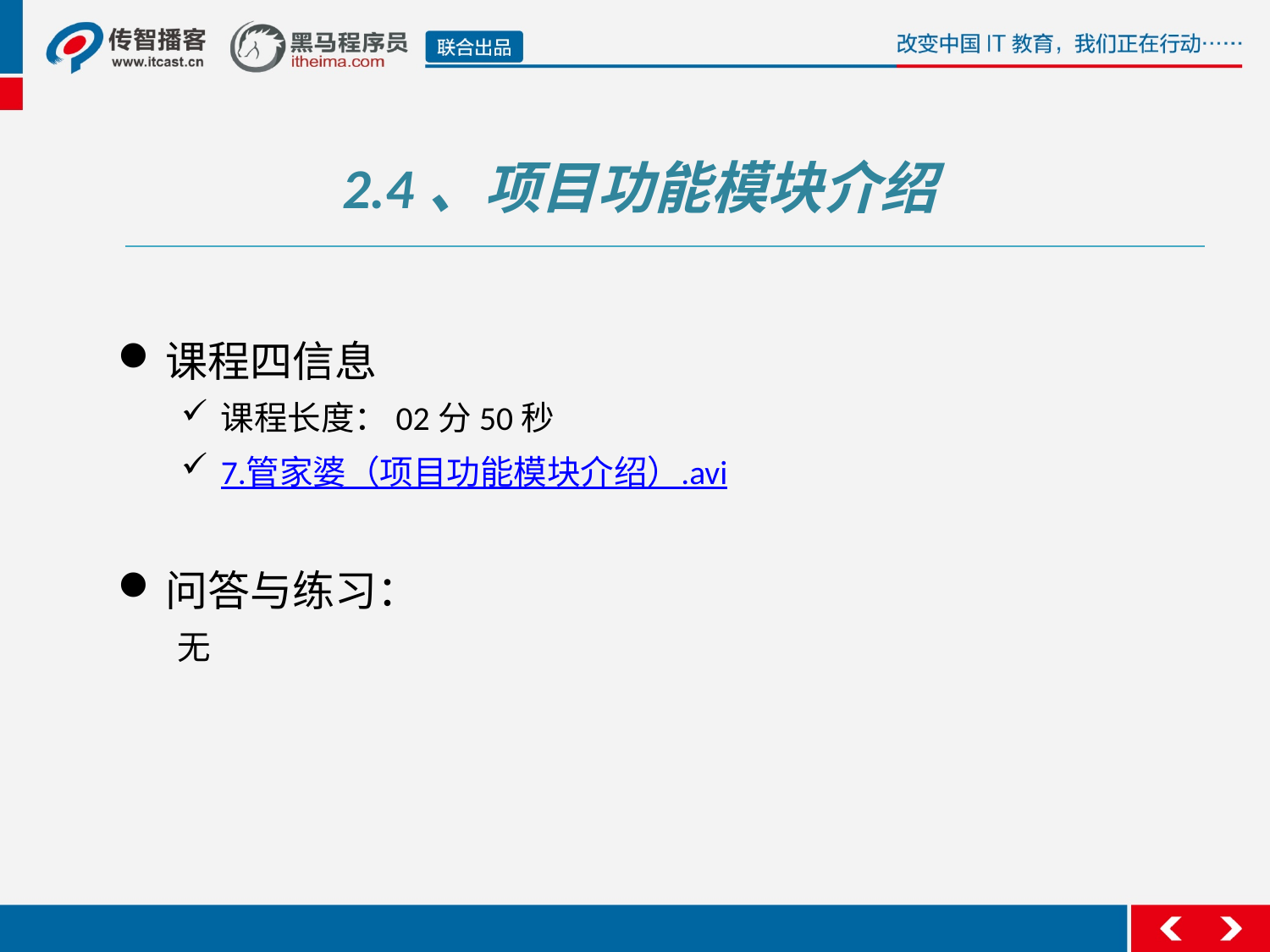

2.4、项目功能模块介绍

课程四信息
课程长度：02分50秒
7.管家婆（项目功能模块介绍）.avi

问答与练习：
       无